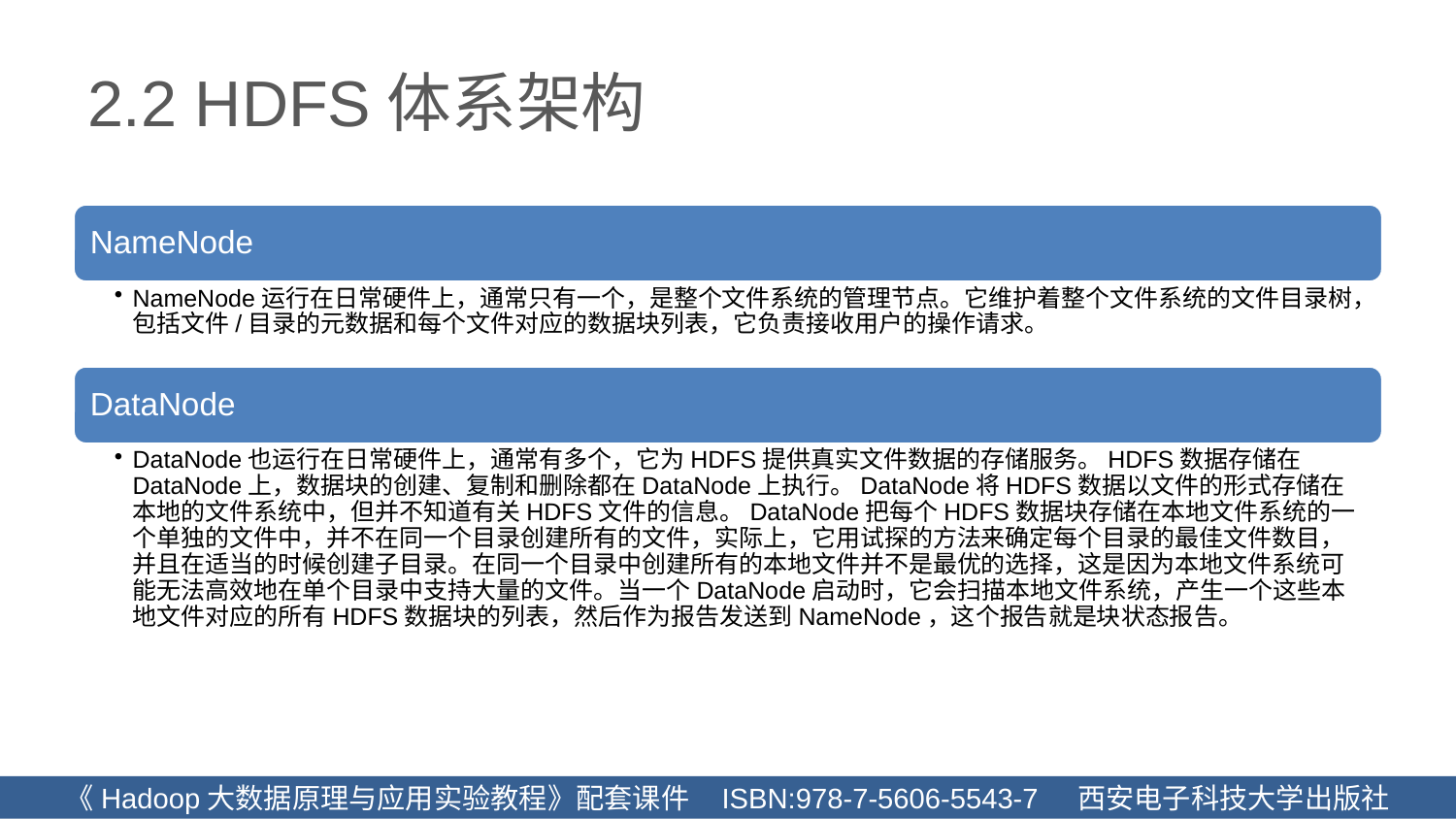

# 2.2 HDFS体系架构
NameNode
NameNode运行在日常硬件上，通常只有一个，是整个文件系统的管理节点。它维护着整个文件系统的文件目录树，包括文件/目录的元数据和每个文件对应的数据块列表，它负责接收用户的操作请求。
DataNode
DataNode也运行在日常硬件上，通常有多个，它为HDFS提供真实文件数据的存储服务。HDFS数据存储在DataNode上，数据块的创建、复制和删除都在DataNode上执行。DataNode将HDFS数据以文件的形式存储在本地的文件系统中，但并不知道有关HDFS文件的信息。DataNode把每个HDFS数据块存储在本地文件系统的一个单独的文件中，并不在同一个目录创建所有的文件，实际上，它用试探的方法来确定每个目录的最佳文件数目，并且在适当的时候创建子目录。在同一个目录中创建所有的本地文件并不是最优的选择，这是因为本地文件系统可能无法高效地在单个目录中支持大量的文件。当一个DataNode启动时，它会扫描本地文件系统，产生一个这些本地文件对应的所有HDFS数据块的列表，然后作为报告发送到NameNode，这个报告就是块状态报告。